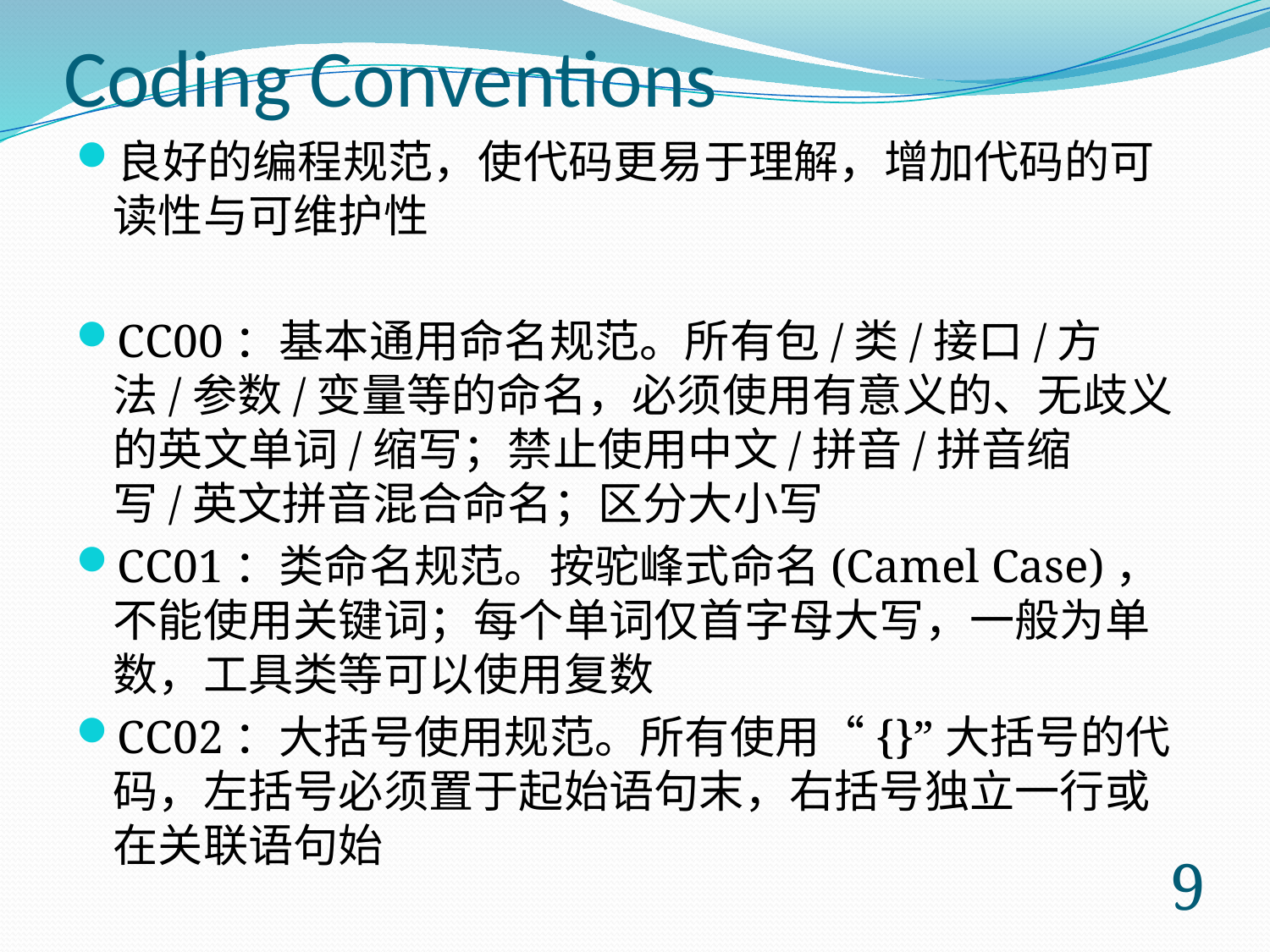

# Coding Conventions
良好的编程规范，使代码更易于理解，增加代码的可读性与可维护性

CC00：基本通用命名规范。所有包/类/接口/方法/参数/变量等的命名，必须使用有意义的、无歧义的英文单词/缩写；禁止使用中文/拼音/拼音缩写/英文拼音混合命名；区分大小写
CC01：类命名规范。按驼峰式命名(Camel Case)，不能使用关键词；每个单词仅首字母大写，一般为单数，工具类等可以使用复数
CC02：大括号使用规范。所有使用“{}”大括号的代码，左括号必须置于起始语句末，右括号独立一行或在关联语句始

9